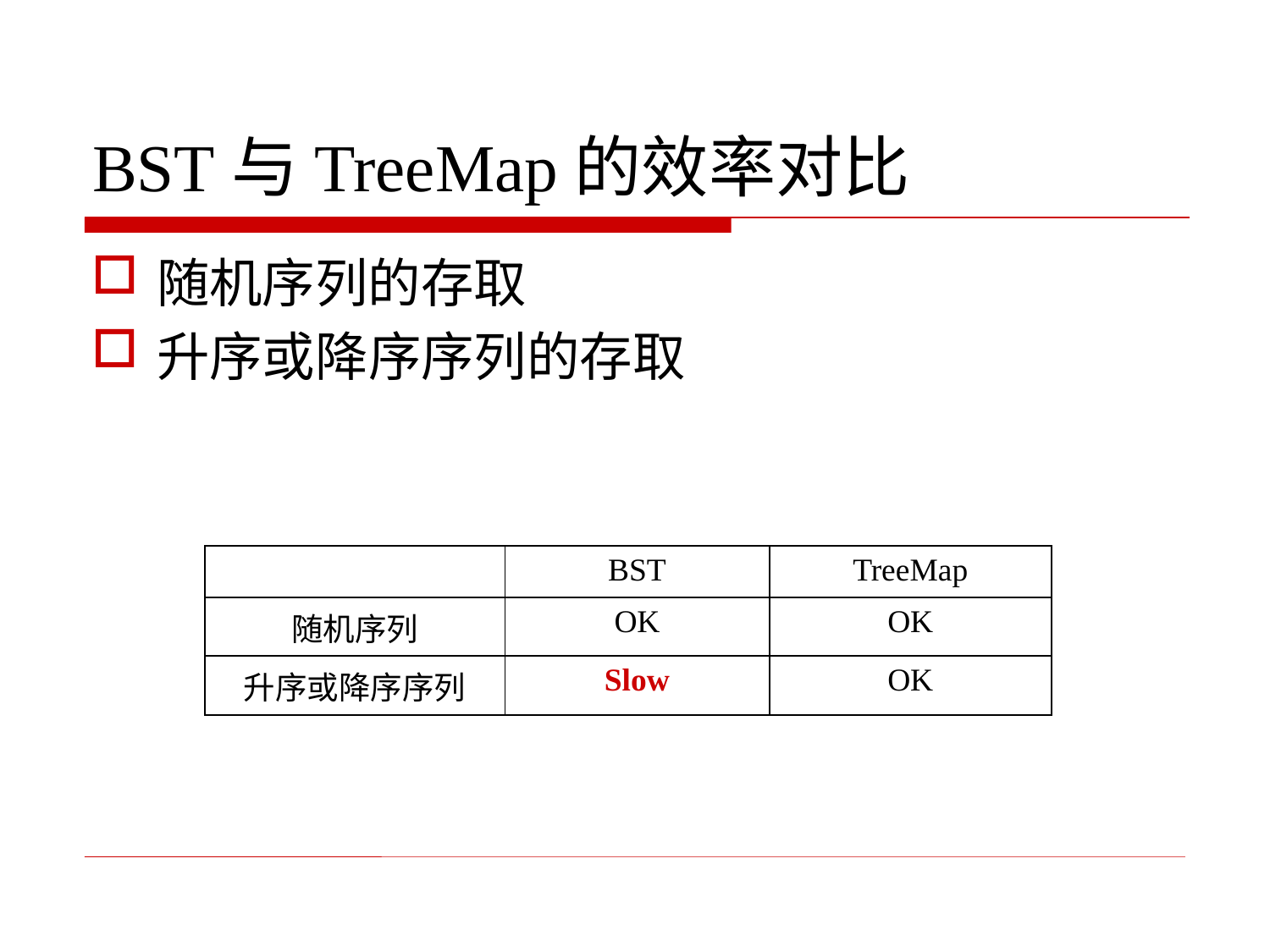

# BST与TreeMap的效率对比
随机序列的存取
升序或降序序列的存取
|  | BST | TreeMap |
| --- | --- | --- |
| 随机序列 | OK | OK |
| 升序或降序序列 | Slow | OK |